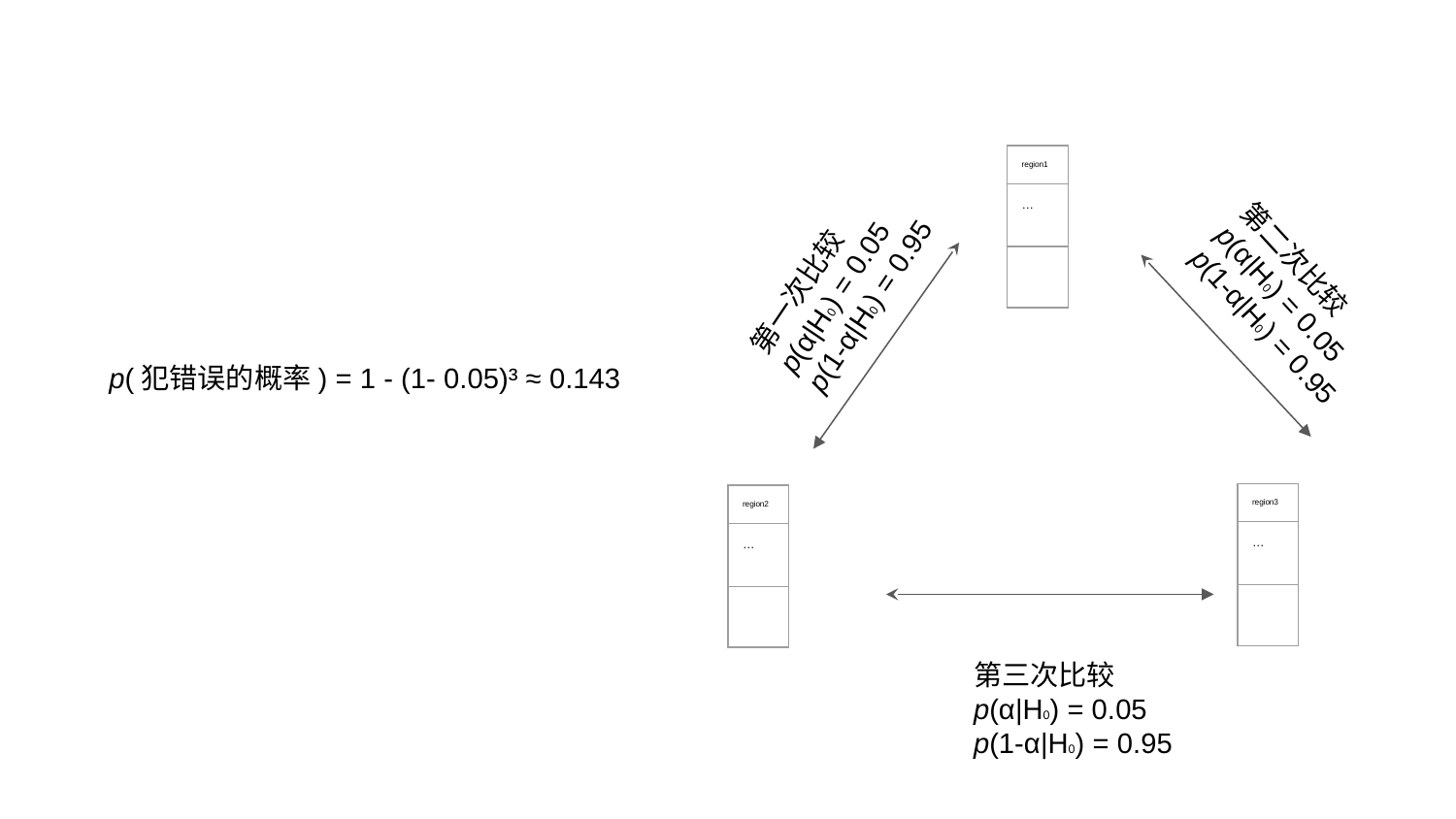

| region1 |
| --- |
| … |
|  |
第一次比较
p(α|H0) = 0.05
p(1-α|H0) = 0.95
第二次比较
p(α|H0) = 0.05
p(1-α|H0) = 0.95
p(犯错误的概率) = 1 - (1- 0.05)³ ≈ 0.143
| region3 |
| --- |
| … |
|  |
| region2 |
| --- |
| … |
|  |
第三次比较
p(α|H0) = 0.05
p(1-α|H0) = 0.95